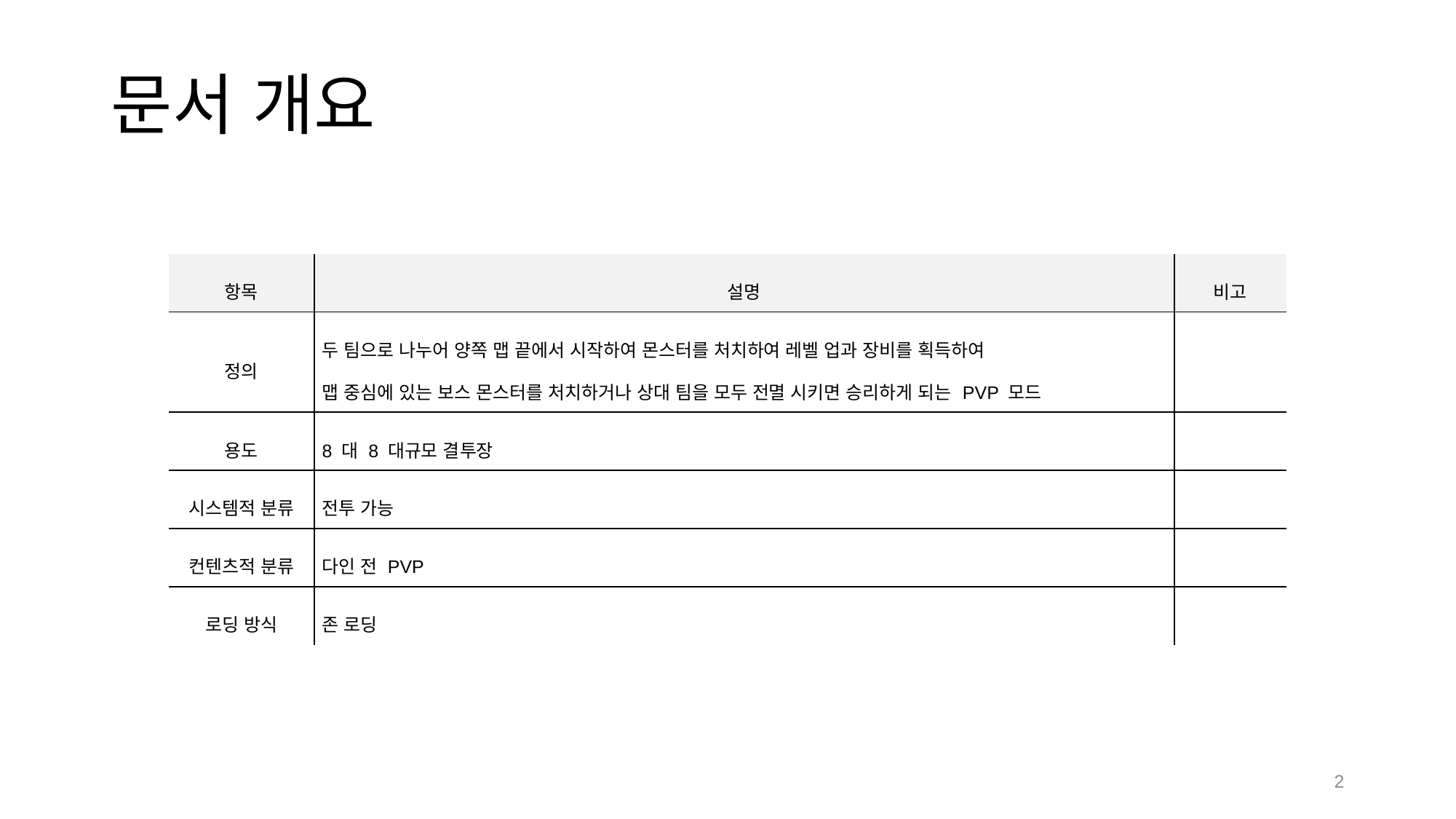

# 문서 개요
| 항목 | 설명 | 비고 |
| --- | --- | --- |
| 정의 | 두 팀으로 나누어 양쪽 맵 끝에서 시작하여 몬스터를 처치하여 레벨 업과 장비를 획득하여 맵 중심에 있는 보스 몬스터를 처치하거나 상대 팀을 모두 전멸 시키면 승리하게 되는 PVP 모드 |  |
| 용도 | 8 대 8 대규모 결투장 |  |
| 시스템적 분류 | 전투 가능 |  |
| 컨텐츠적 분류 | 다인 전 PVP |  |
| 로딩 방식 | 존 로딩 |  |
2